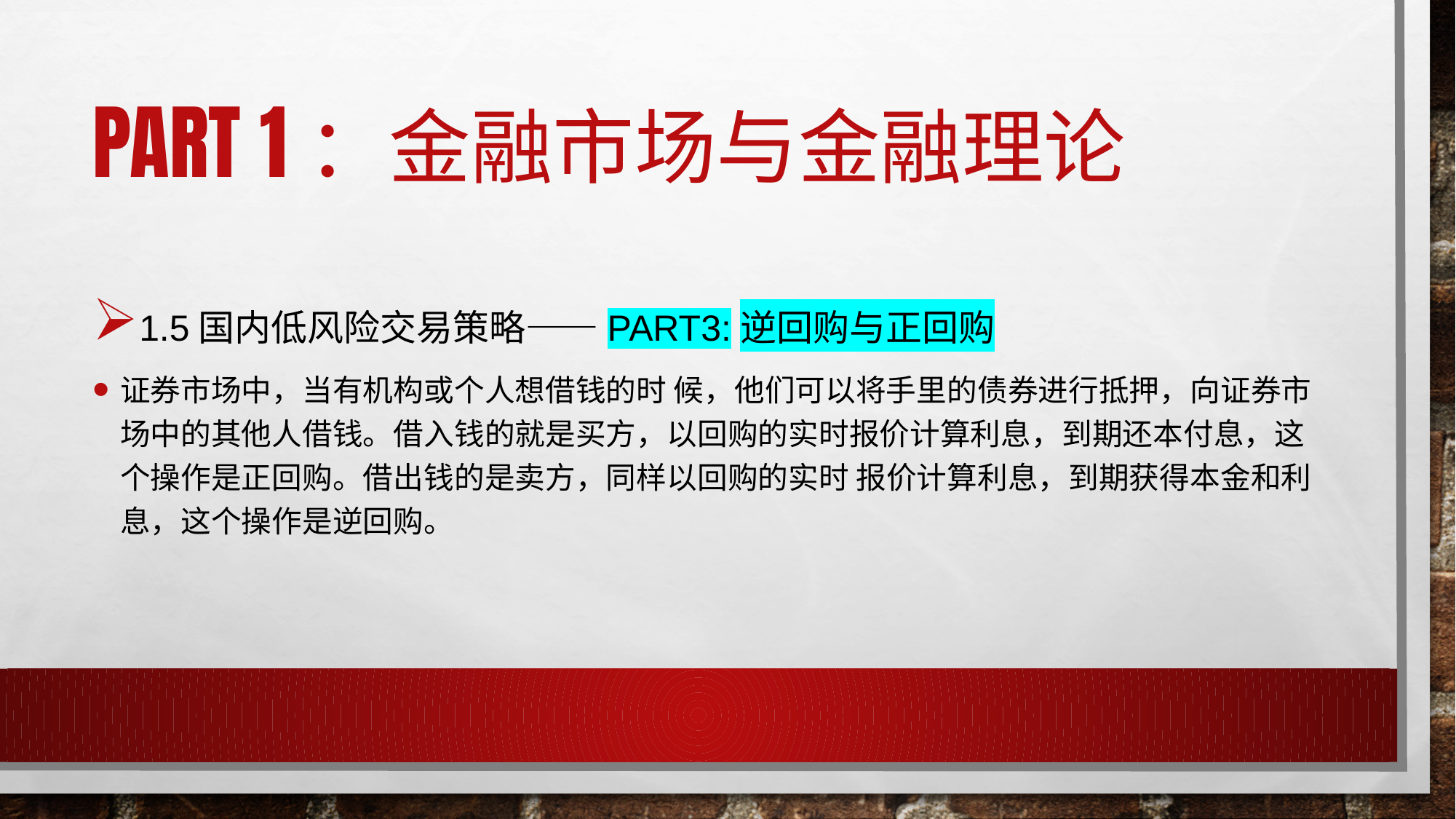

# Part 1：金融市场与金融理论
1.5国内低风险交易策略——PART3:逆回购与正回购
证券市场中，当有机构或个⼈想借钱的时 候，他们可以将手里的债券进行抵押，向证券市 场中的其他人借钱。借入钱的就是买方，以回购的实时报价计算利息，到期还本付息，这个操作是正回购。借出钱的是卖方，同样以回购的实时 报价计算利息，到期获得本金和利息，这个操作是逆回购。